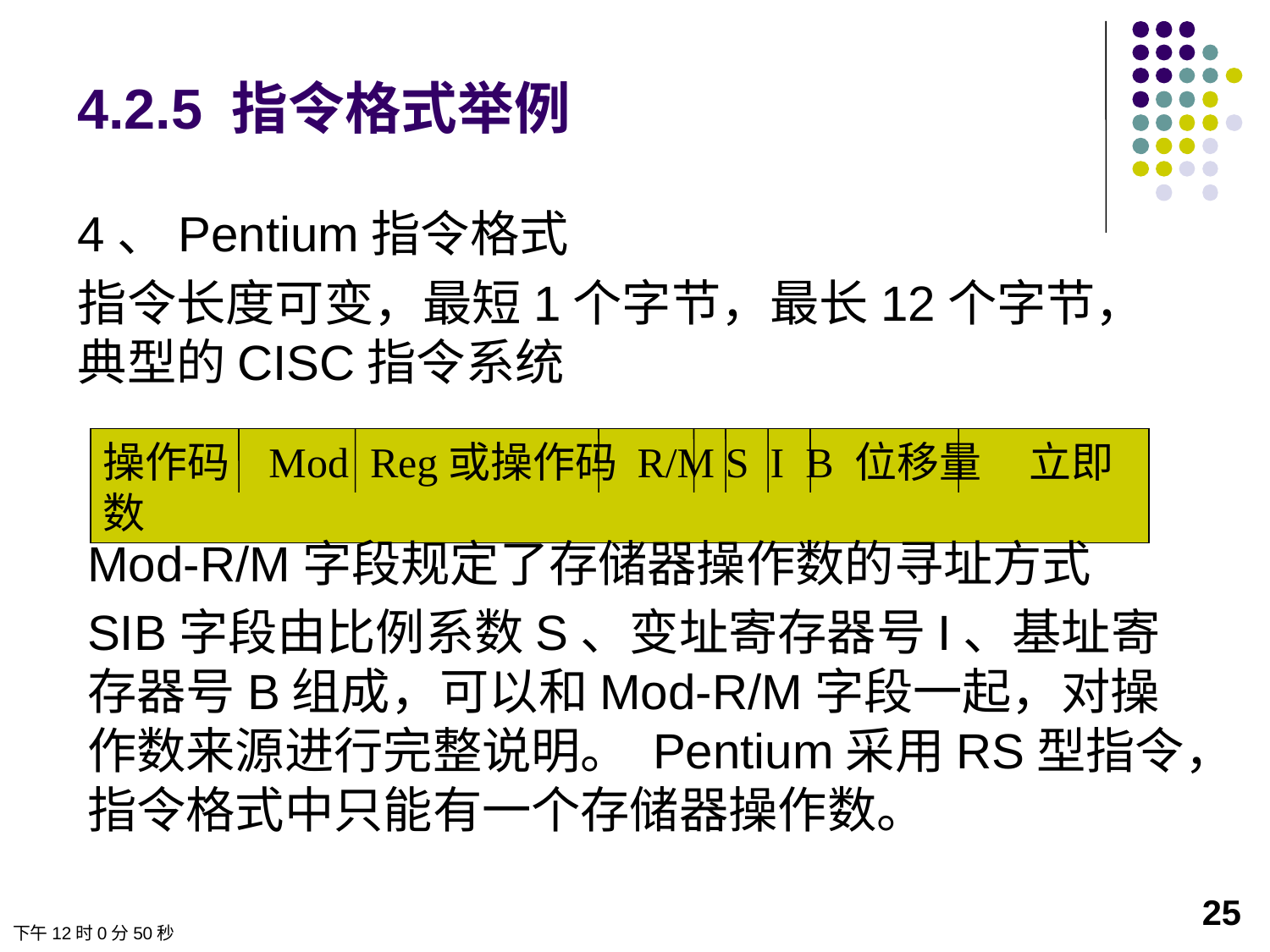

# 4.2.5 指令格式举例
4、Pentium指令格式
指令长度可变，最短1个字节，最长12个字节，典型的CISC指令系统
操作码   Mod  Reg或操作码 R/M S  I  B 位移量     立即数

Mod-R/M字段规定了存储器操作数的寻址方式
SIB字段由比例系数S、变址寄存器号I、基址寄存器号B组成，可以和Mod-R/M字段一起，对操作数来源进行完整说明。 Pentium采用RS型指令，指令格式中只能有一个存储器操作数。
25
下午12时0分50秒